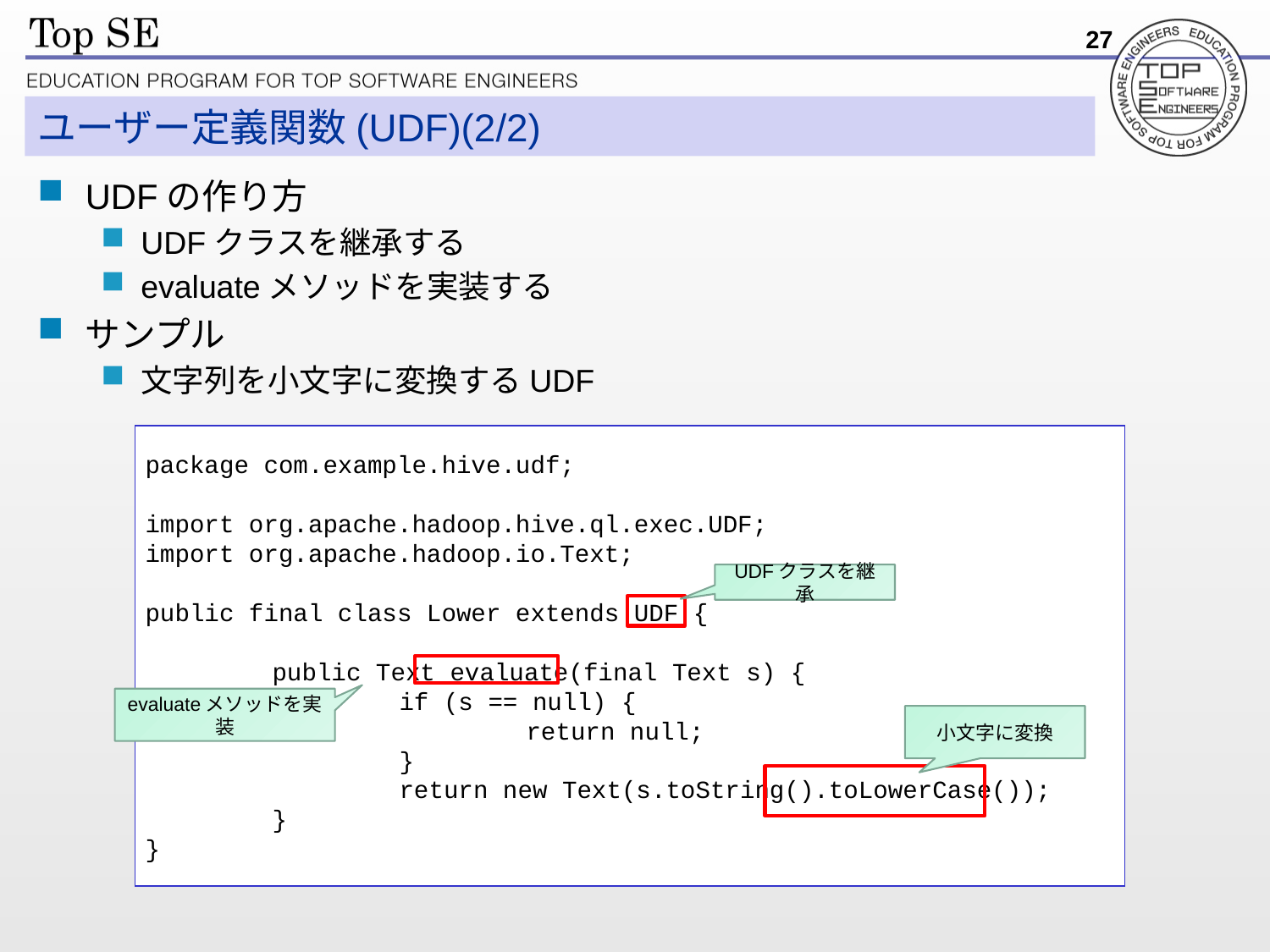

27
# ユーザー定義関数(UDF)(2/2)
UDFの作り方
UDFクラスを継承する
evaluateメソッドを実装する
サンプル
文字列を小文字に変換するUDF
package com.example.hive.udf;

import org.apache.hadoop.hive.ql.exec.UDF;
import org.apache.hadoop.io.Text;

public final class Lower extends UDF {

	public Text evaluate(final Text s) {
		if (s == null) {
			return null;
		}
		return new Text(s.toString().toLowerCase());
	}
}
UDFクラスを継承

evaluateメソッドを実装
小文字に変換